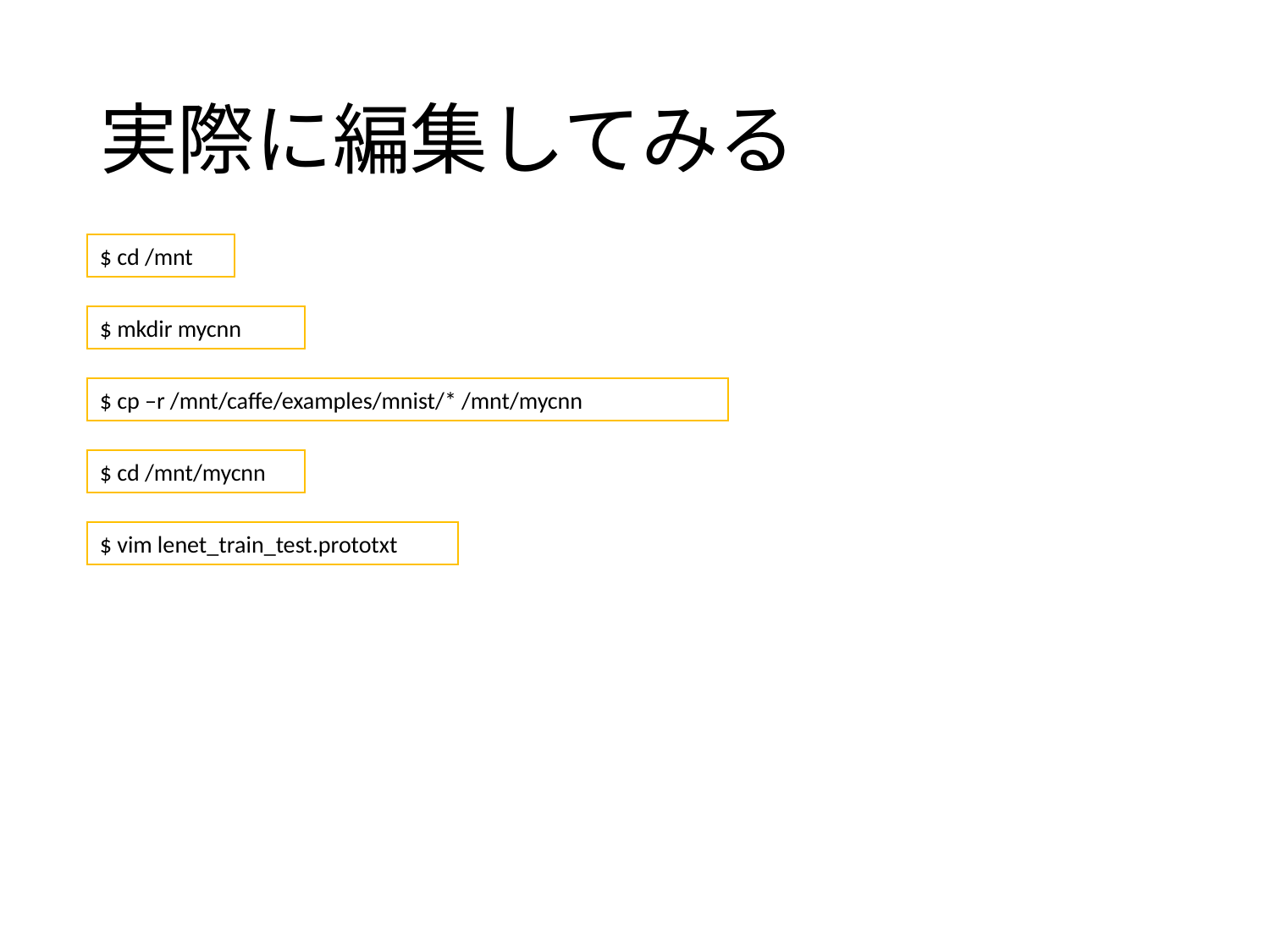

# 実際に編集してみる
$ cd /mnt
$ mkdir mycnn
$ cp –r /mnt/caffe/examples/mnist/* /mnt/mycnn
$ cd /mnt/mycnn
$ vim lenet_train_test.prototxt